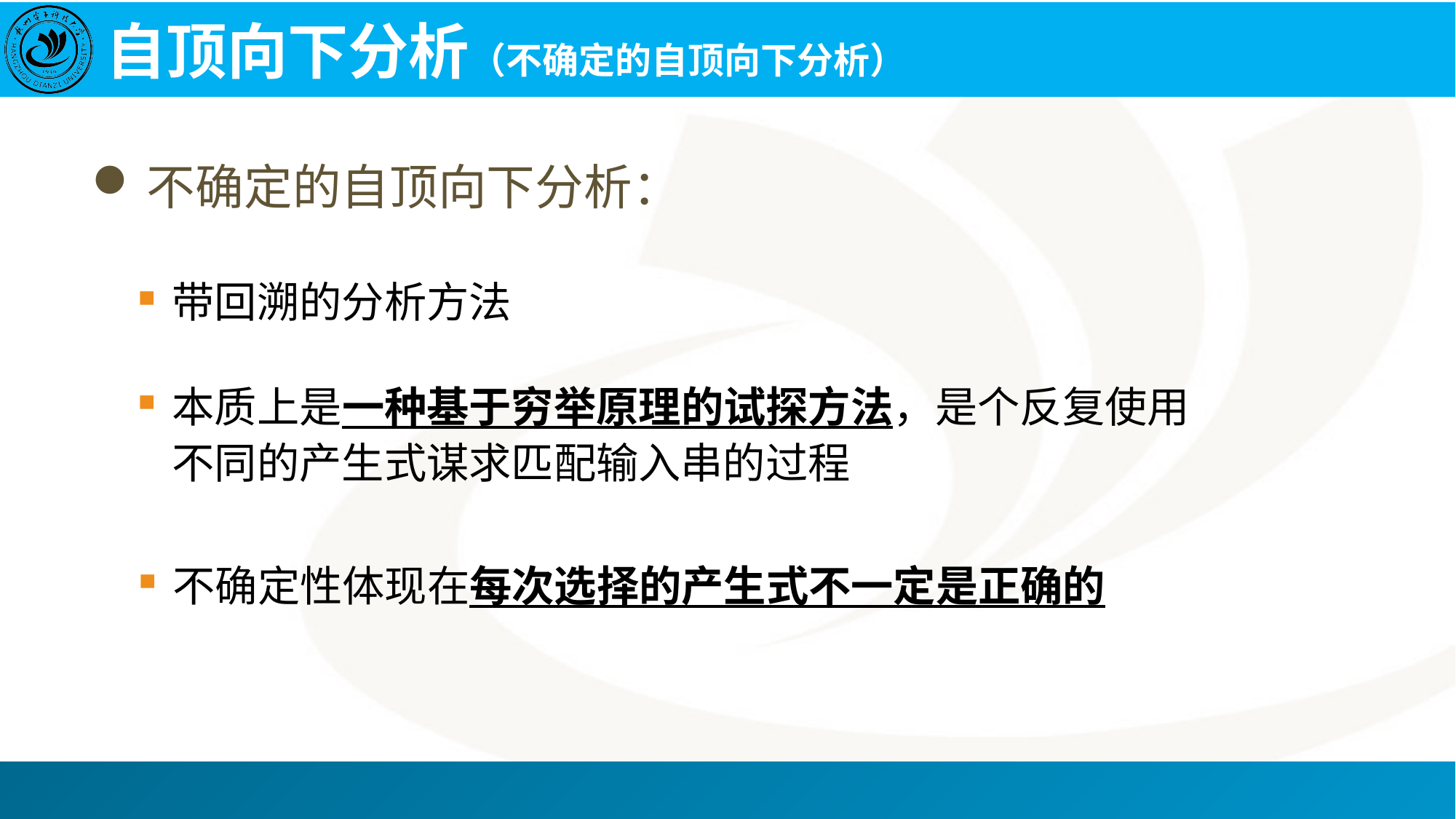

# 自顶向下分析（不确定的自顶向下分析）
不确定的自顶向下分析：
带回溯的分析方法
本质上是一种基于穷举原理的试探方法，是个反复使用不同的产生式谋求匹配输入串的过程
不确定性体现在每次选择的产生式不一定是正确的
7